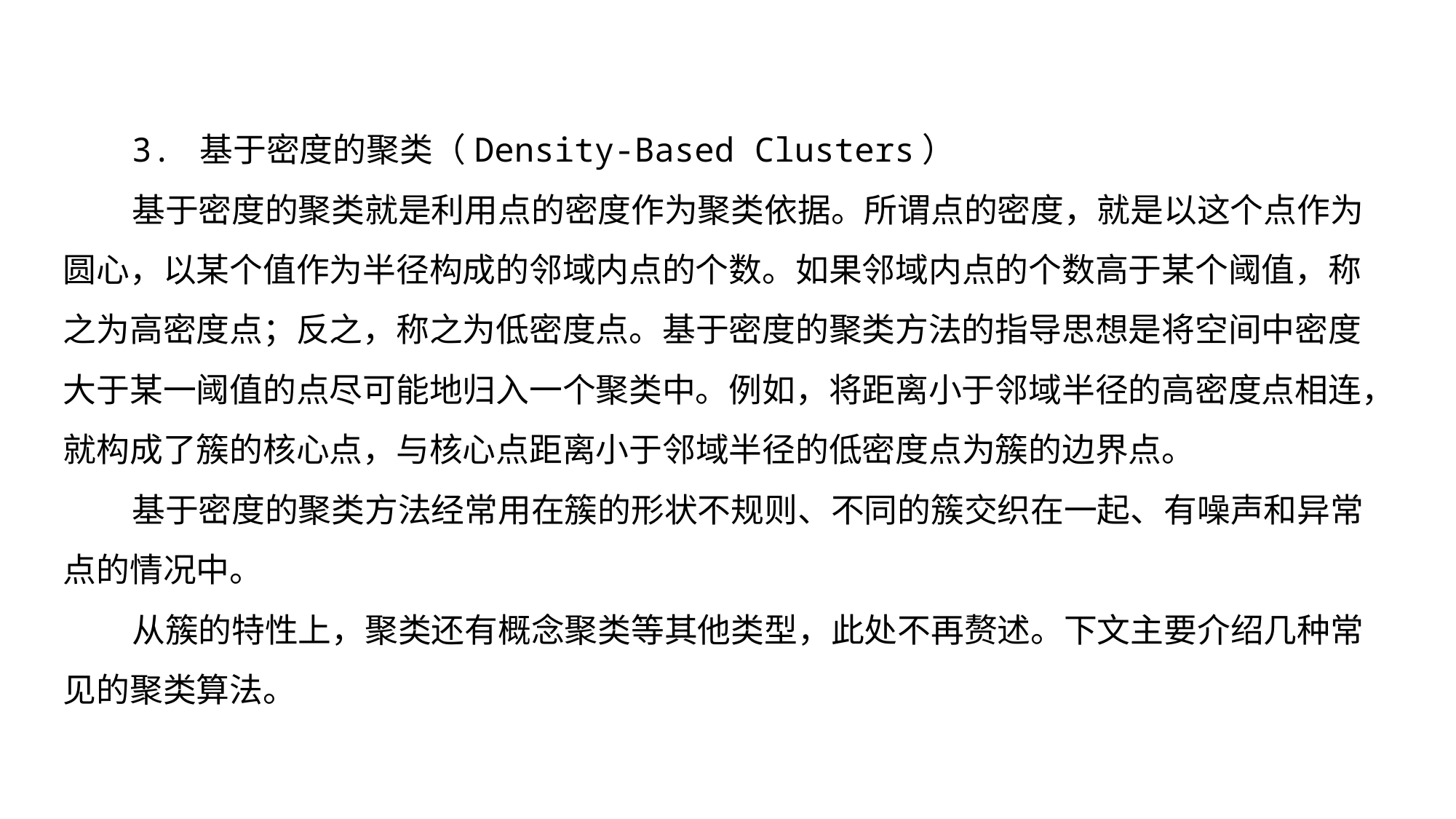

3. 基于密度的聚类（Density-Based Clusters）
基于密度的聚类就是利用点的密度作为聚类依据。所谓点的密度，就是以这个点作为圆心，以某个值作为半径构成的邻域内点的个数。如果邻域内点的个数高于某个阈值，称之为高密度点；反之，称之为低密度点。基于密度的聚类方法的指导思想是将空间中密度大于某一阈值的点尽可能地归入一个聚类中。例如，将距离小于邻域半径的高密度点相连，就构成了簇的核心点，与核心点距离小于邻域半径的低密度点为簇的边界点。
基于密度的聚类方法经常用在簇的形状不规则、不同的簇交织在一起、有噪声和异常点的情况中。
从簇的特性上，聚类还有概念聚类等其他类型，此处不再赘述。下文主要介绍几种常见的聚类算法。